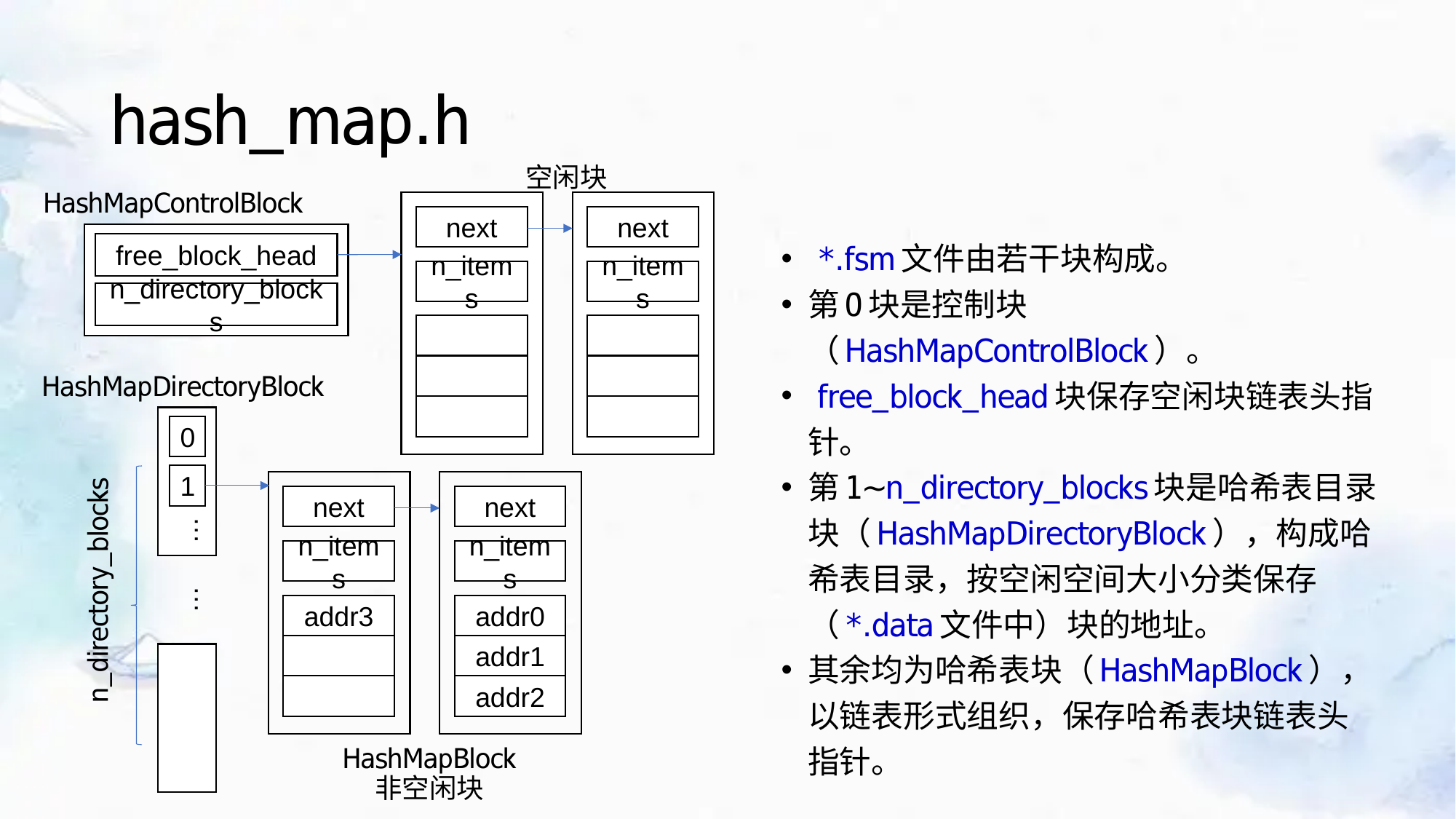

# hash_map.h
空闲块
HashMapControlBlock

next
next

 *.fsm文件由若干块构成。
第0块是控制块（HashMapControlBlock）。
 free_block_head块保存空闲块链表头指针。
第1~n_directory_blocks块是哈希表目录块（HashMapDirectoryBlock），构成哈希表目录，按空闲空间大小分类保存（*.data文件中）块的地址。
其余均为哈希表块（HashMapBlock），以链表形式组织，保存哈希表块链表头指针。
free_block_head
n_items
n_items
n_directory_blocks

HashMapDirectoryBlock

0
1

next
next
…
n_items
n_items
n_directory_blocks
…
addr3
addr0

addr1

addr2
HashMapBlock
非空闲块